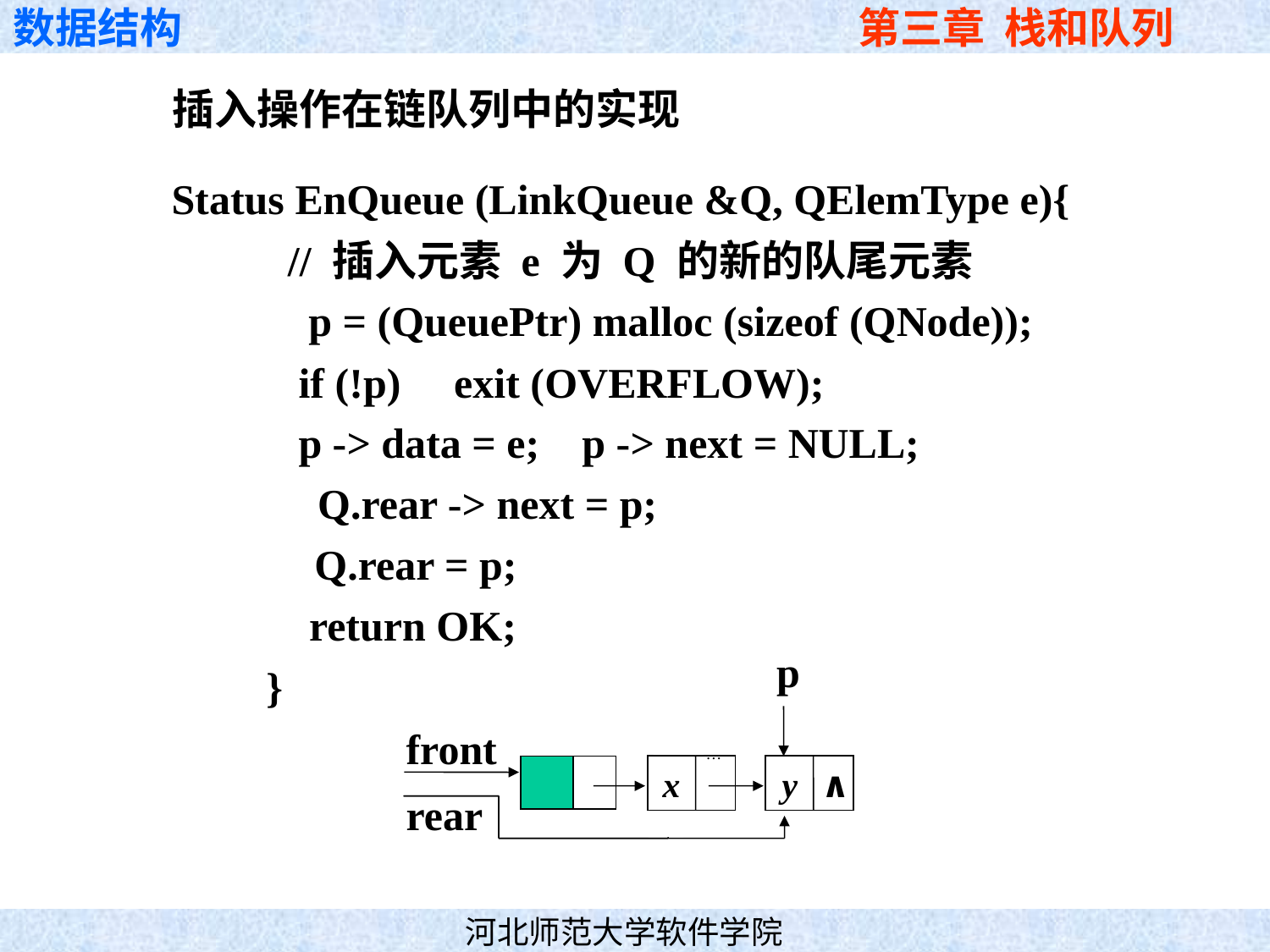

插入操作在链队列中的实现
Status EnQueue (LinkQueue &Q, QElemType e){
           // 插入元素 e 为 Q 的新的队尾元素
　　　p = (QueuePtr) malloc (sizeof (QNode));
            if (!p)     exit (OVERFLOW);
            p -> data = e;    p -> next = NULL;
   　　 Q.rear -> next = p;
   　　 Q.rear = p;
             return OK;
　　}

p
p

front
…
x
∧
∧

y

∧

rear